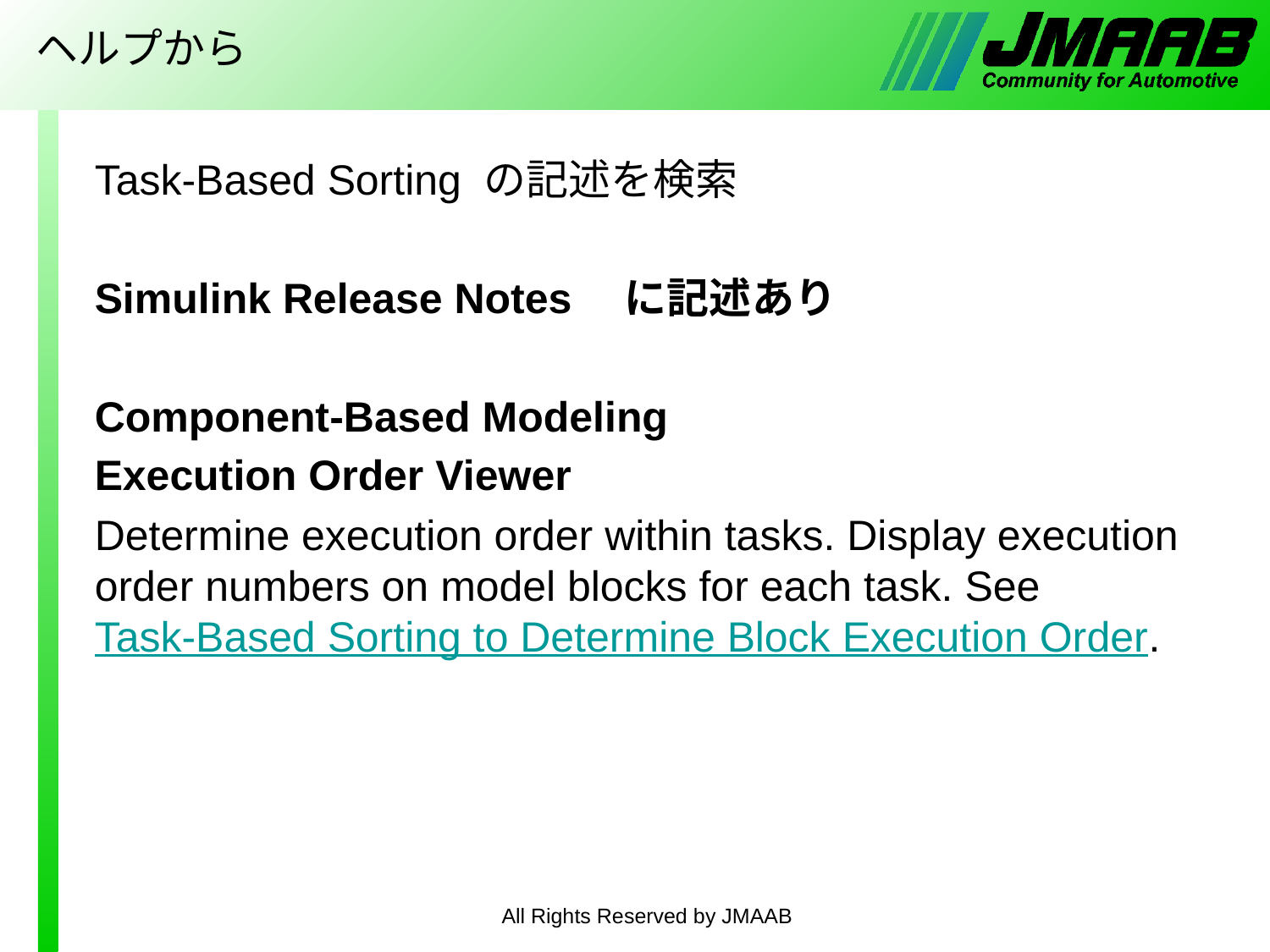

# ヘルプから
Task-Based Sorting の記述を検索

Simulink Release Notes　に記述あり

Component-Based Modeling
Execution Order Viewer
Determine execution order within tasks. Display execution order numbers on model blocks for each task. See Task-Based Sorting to Determine Block Execution Order.